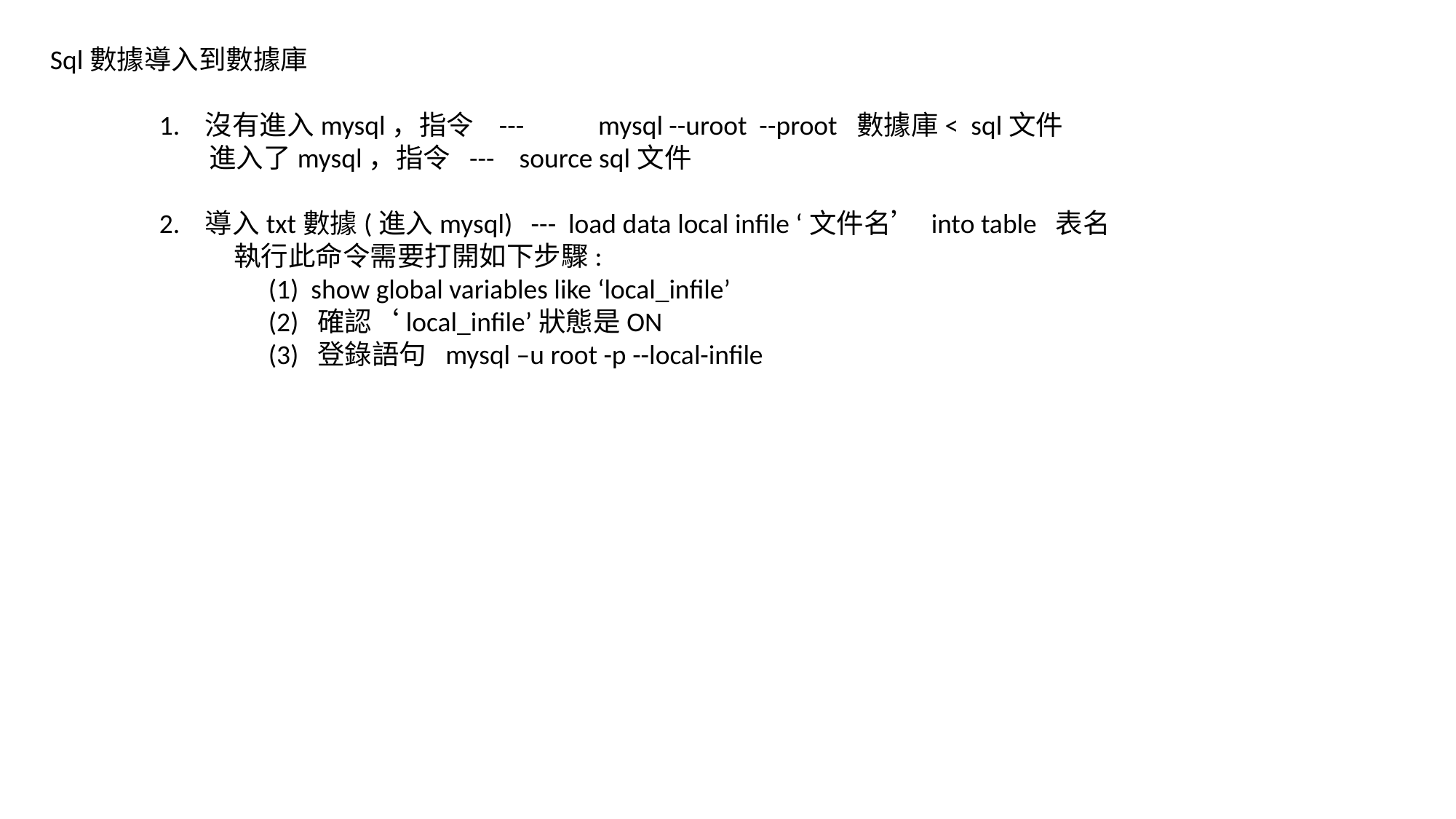

Sql數據導入到數據庫

	1.   沒有進入mysql，指令   ---            mysql --uroot  --proot  數據庫<  sql文件
	       進入了mysql，指令  ---    source sql文件

	2.   導入txt數據(進入mysql)   ---  load data local infile ‘文件名’ into table  表名
	           執行此命令需要打開如下步驟:
		(1)  show global variables like ‘local_infile’
		(2)  確認‘local_infile’狀態是ON
		(3)  登錄語句  mysql –u root -p --local-infile